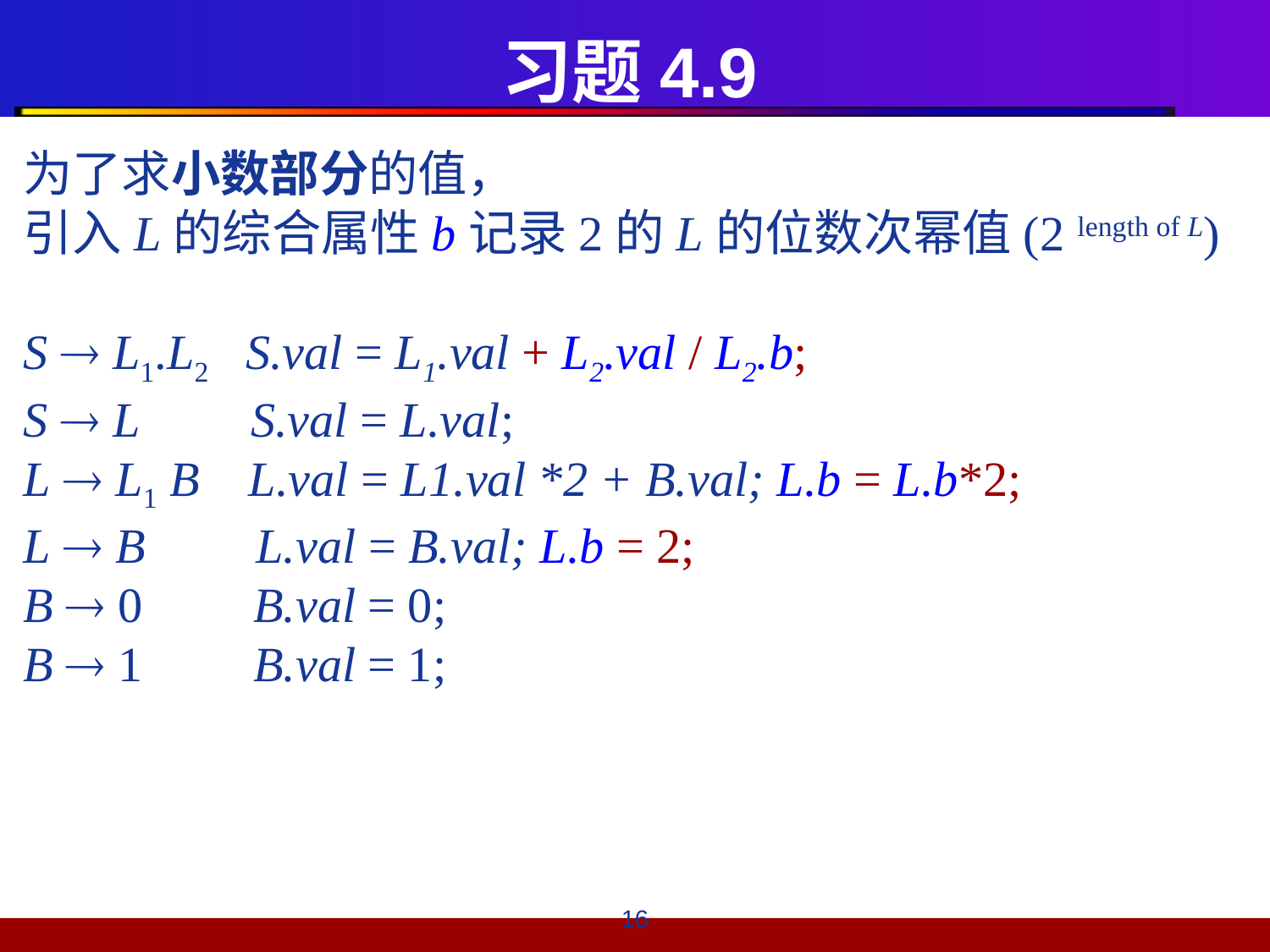

习题4.9
为了求小数部分的值，
引入L的综合属性b记录2的L的位数次幂值(2 length of L)

S → L1.L2   S.val = L1.val + L2.val / L2.b;
S → L         S.val = L.val;
L → L1 B    L.val = L1.val *2 + B.val; L.b = L.b*2;
L → B         L.val = B.val; L.b = 2;
B → 0         B.val = 0;
B → 1         B.val = 1;

16